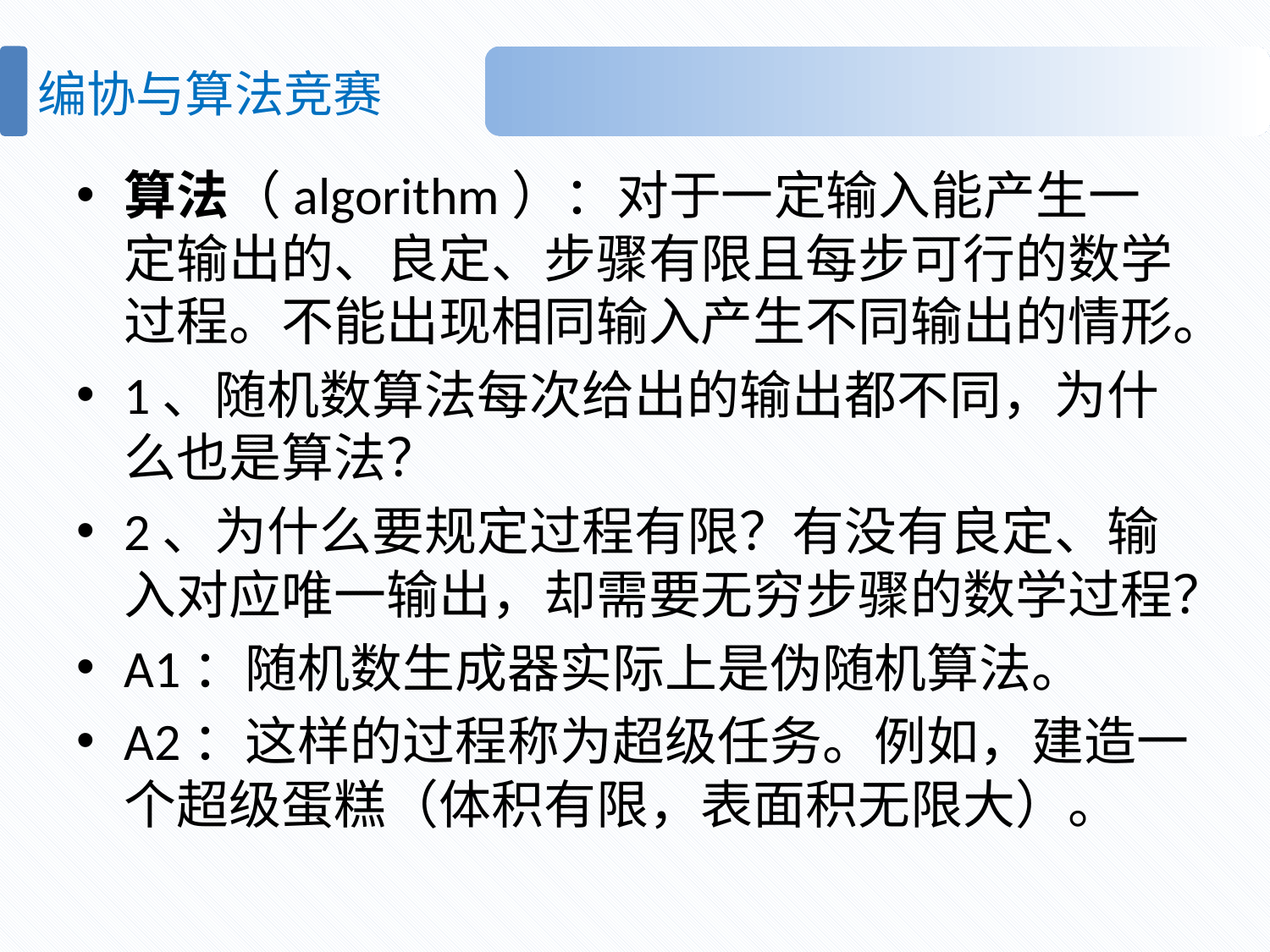

# 编协与算法竞赛
算法（algorithm）：对于一定输入能产生一定输出的、良定、步骤有限且每步可行的数学过程。不能出现相同输入产生不同输出的情形。
1、随机数算法每次给出的输出都不同，为什么也是算法？
2、为什么要规定过程有限？有没有良定、输入对应唯一输出，却需要无穷步骤的数学过程？
A1：随机数生成器实际上是伪随机算法。
A2：这样的过程称为超级任务。例如，建造一个超级蛋糕（体积有限，表面积无限大）。